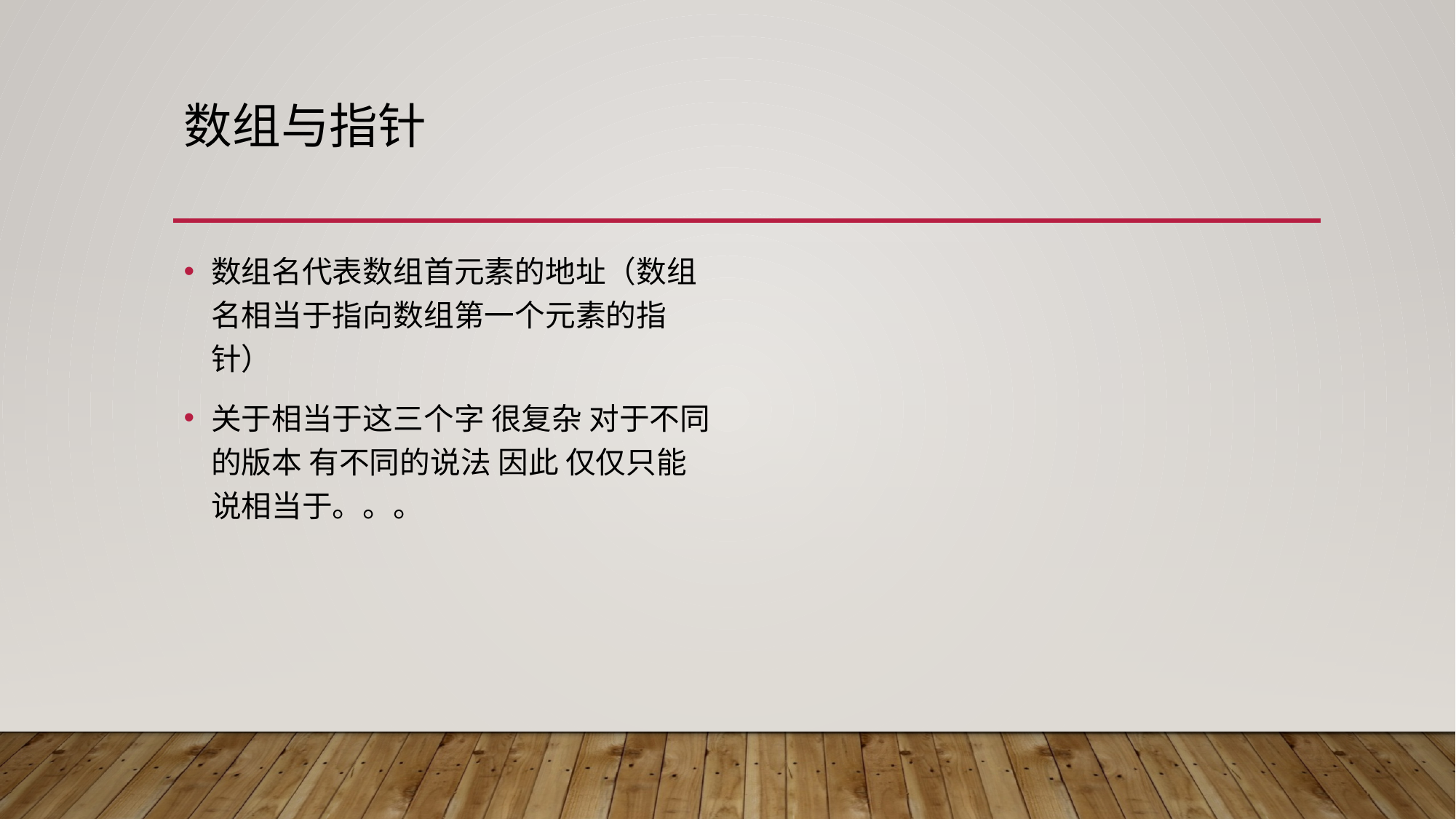

# 数组与指针
数组名代表数组首元素的地址（数组名相当于指向数组第一个元素的指针）
关于相当于这三个字 很复杂 对于不同的版本 有不同的说法 因此 仅仅只能说相当于。。。